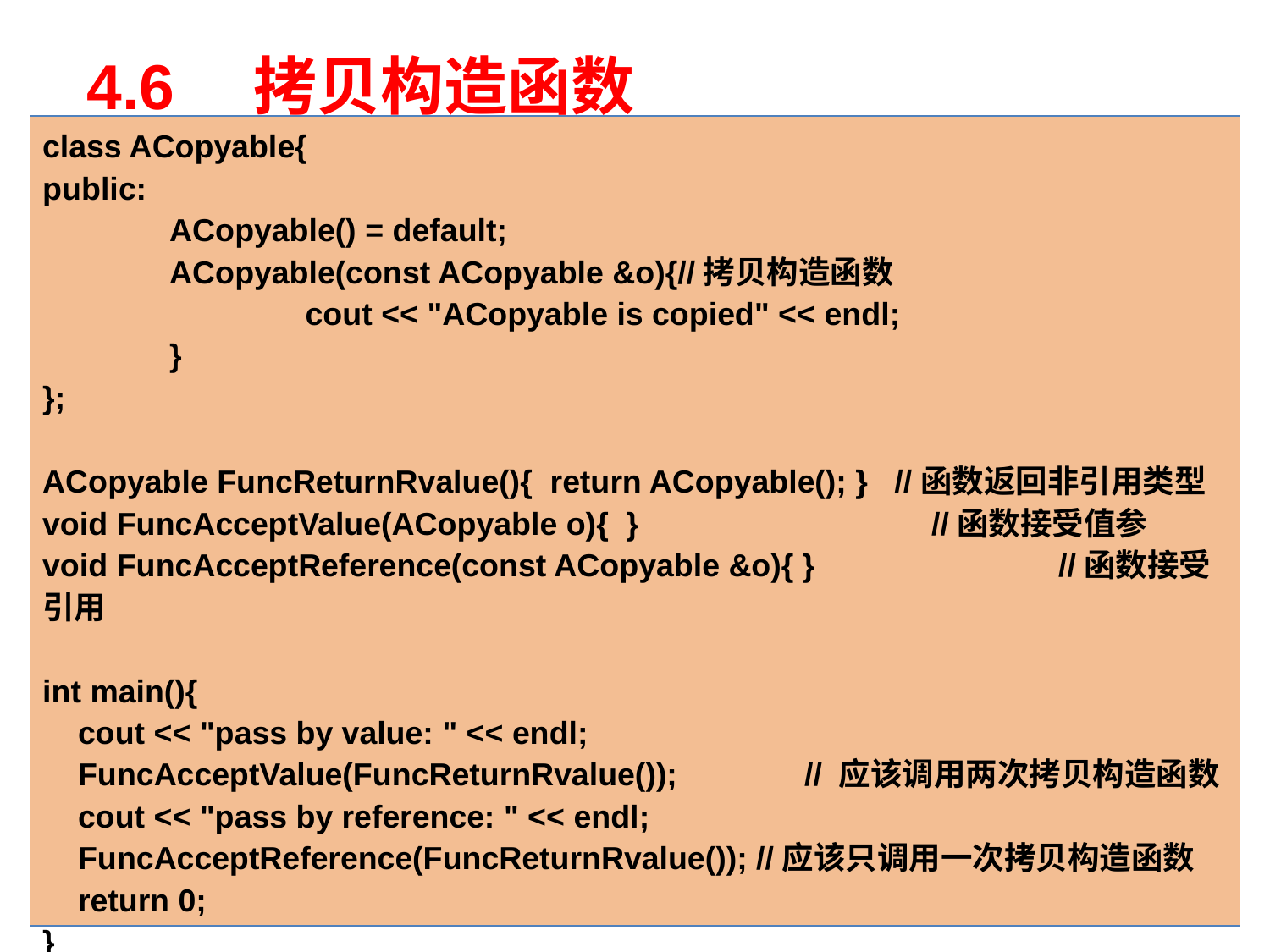

# 4.6　拷贝构造函数
class ACopyable{
public:
	ACopyable() = default;
	ACopyable(const ACopyable &o){//拷贝构造函数
		 cout << "ACopyable is copied" << endl;
	}
};

ACopyable FuncReturnRvalue(){  return ACopyable(); }   //函数返回非引用类型
void FuncAcceptValue(ACopyable o){  }			//函数接受值参
void FuncAcceptReference(const ACopyable &o){ }		//函数接受引用

int main(){
    cout << "pass by value: " << endl;
    FuncAcceptValue(FuncReturnRvalue()); 	// 应该调用两次拷贝构造函数
    cout << "pass by reference: " << endl;
    FuncAcceptReference(FuncReturnRvalue()); //应该只调用一次拷贝构造函数
    return 0;
}